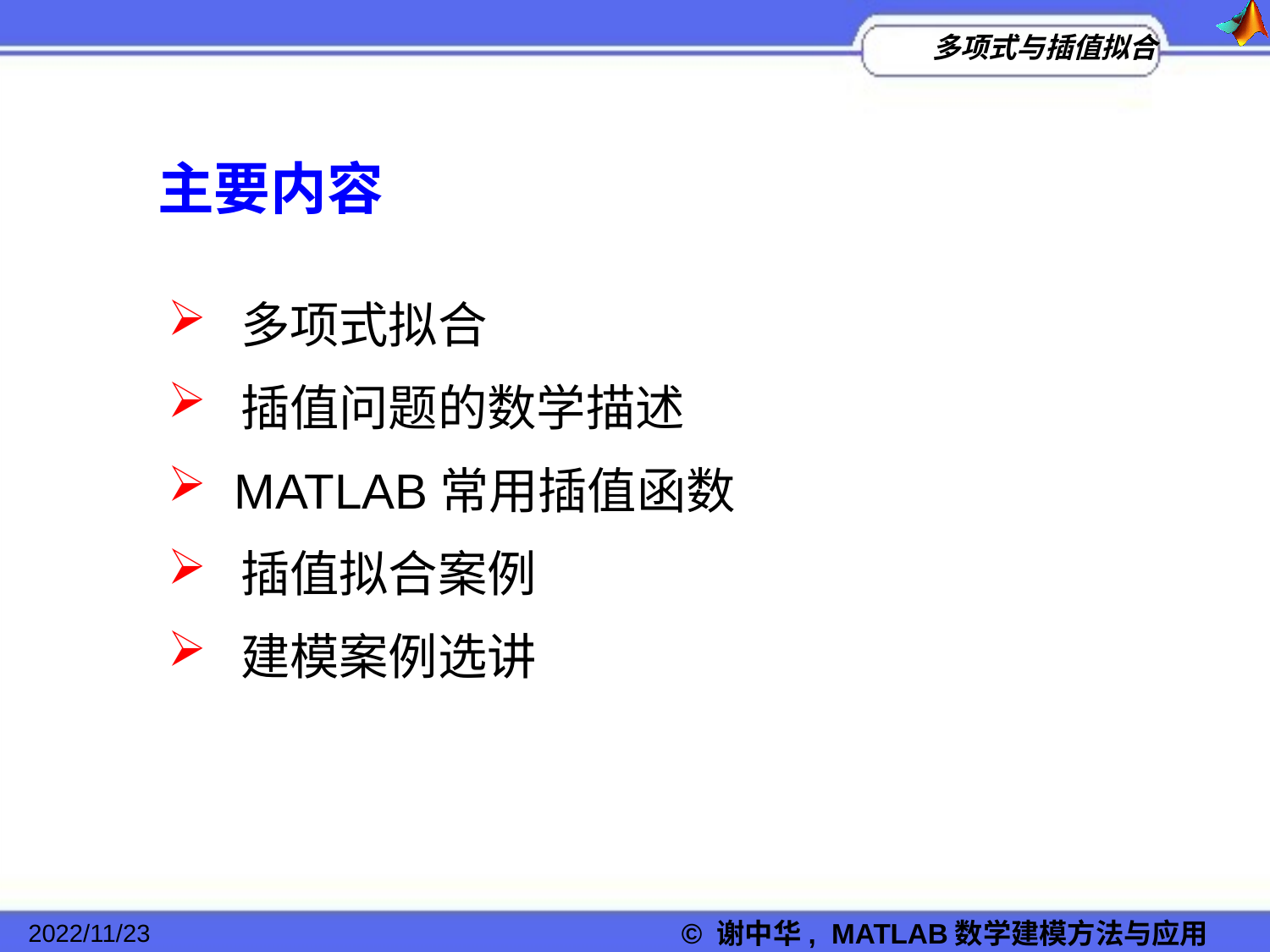

主要内容
  多项式拟合
  插值问题的数学描述
  MATLAB常用插值函数
  插值拟合案例
  建模案例选讲
© 谢中华,  MATLAB数学建模方法与应用
2022/11/23